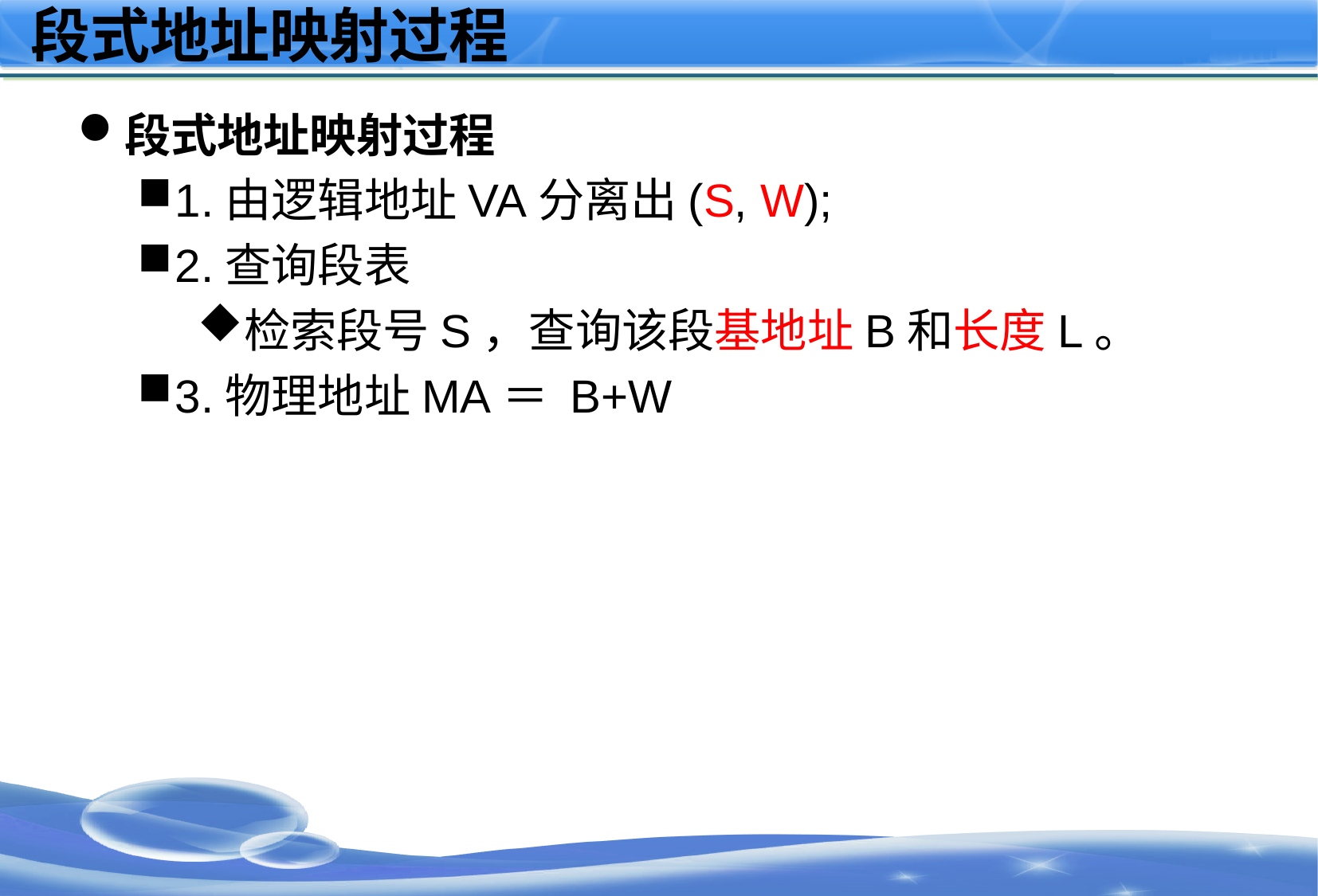

# 段式地址映射过程
段式地址映射过程
1.由逻辑地址VA分离出(S, W);
2.查询段表
检索段号S，查询该段基地址B和长度L。
3.物理地址MA＝ B+W